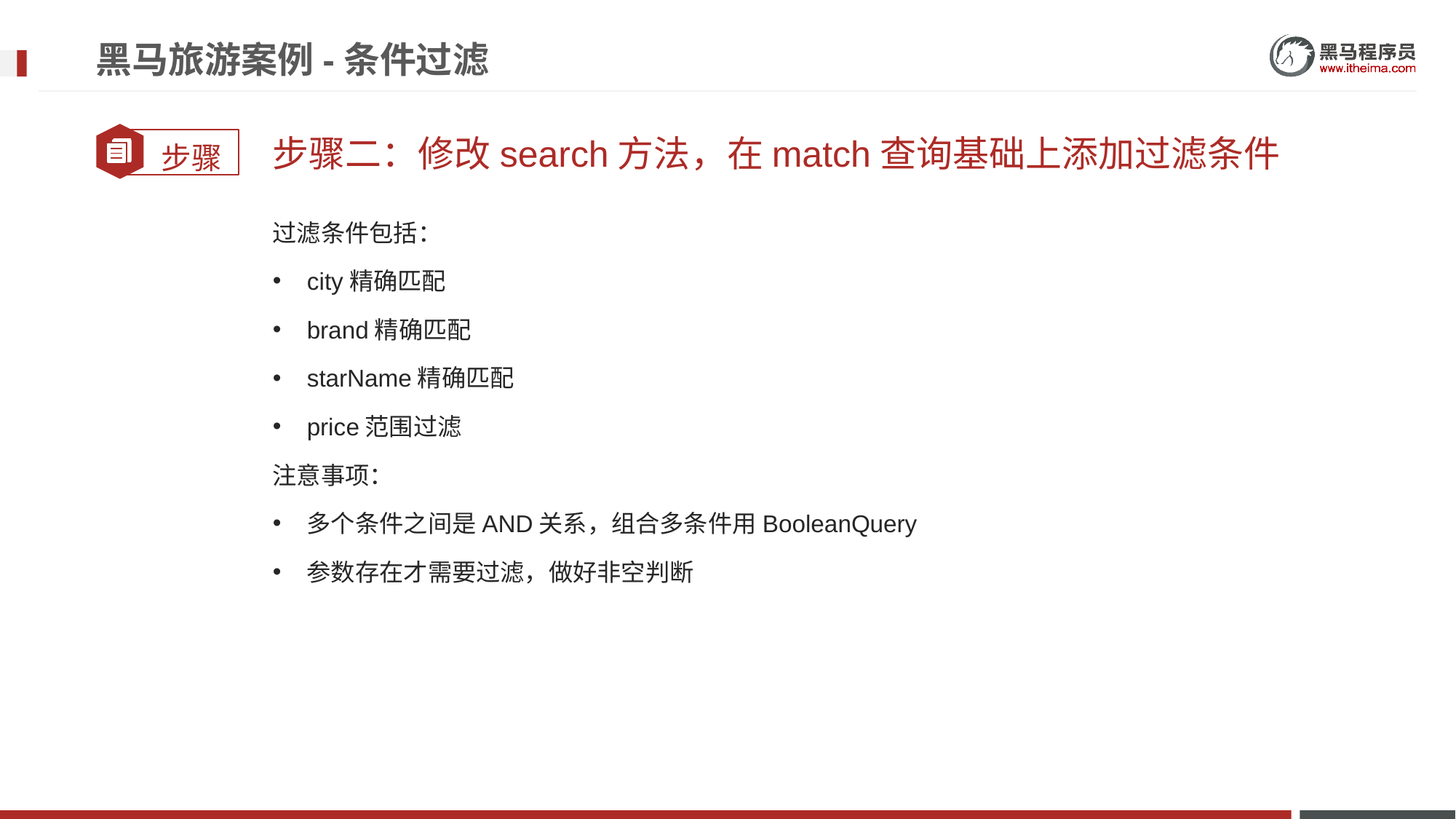

# 黑马旅游案例-条件过滤
步骤二：修改search方法，在match查询基础上添加过滤条件
过滤条件包括：
city精确匹配
brand精确匹配
starName精确匹配
price范围过滤
注意事项：
多个条件之间是AND关系，组合多条件用BooleanQuery
参数存在才需要过滤，做好非空判断